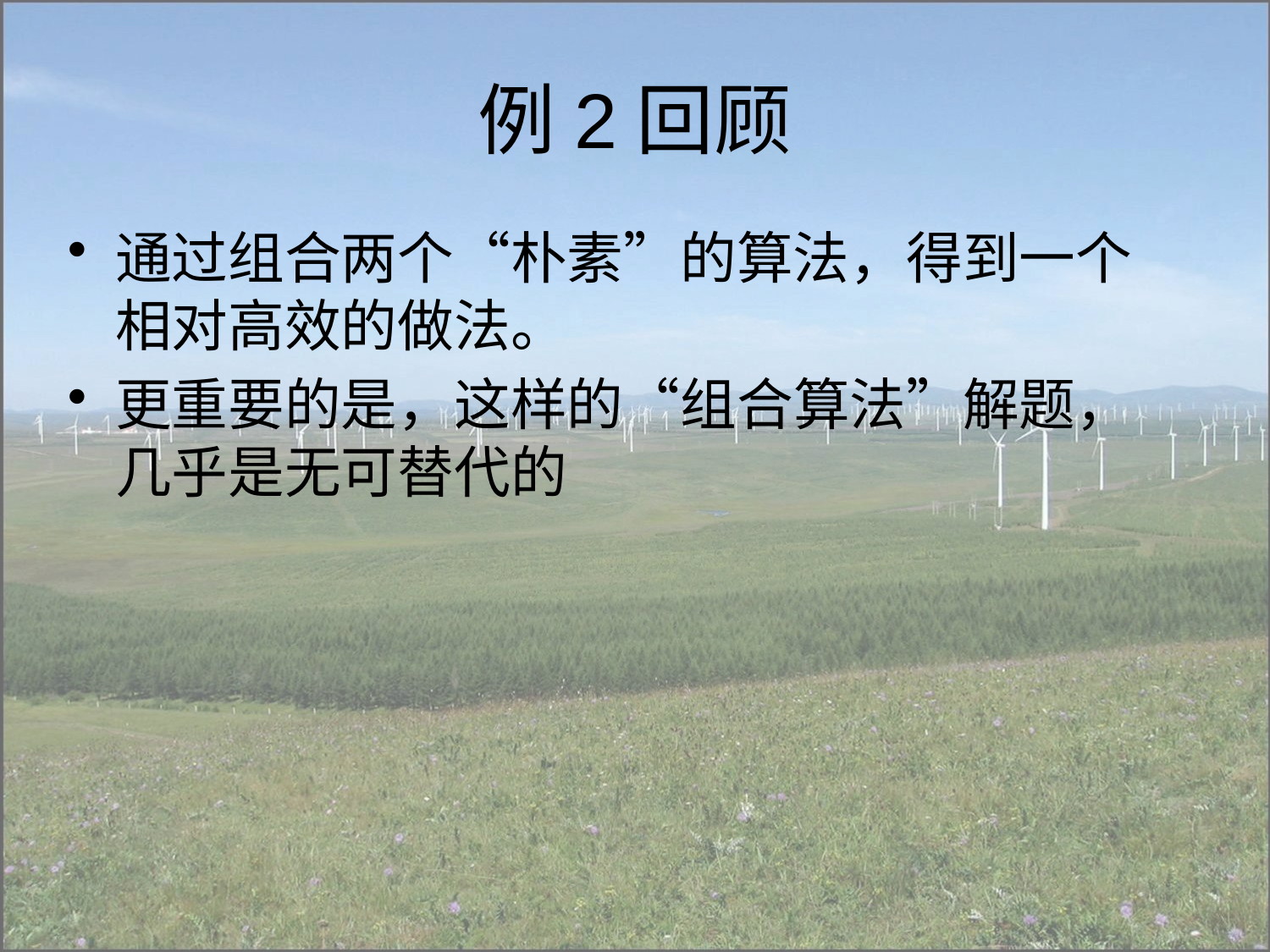

# 例2回顾
通过组合两个“朴素”的算法，得到一个相对高效的做法。
更重要的是，这样的“组合算法”解题，几乎是无可替代的